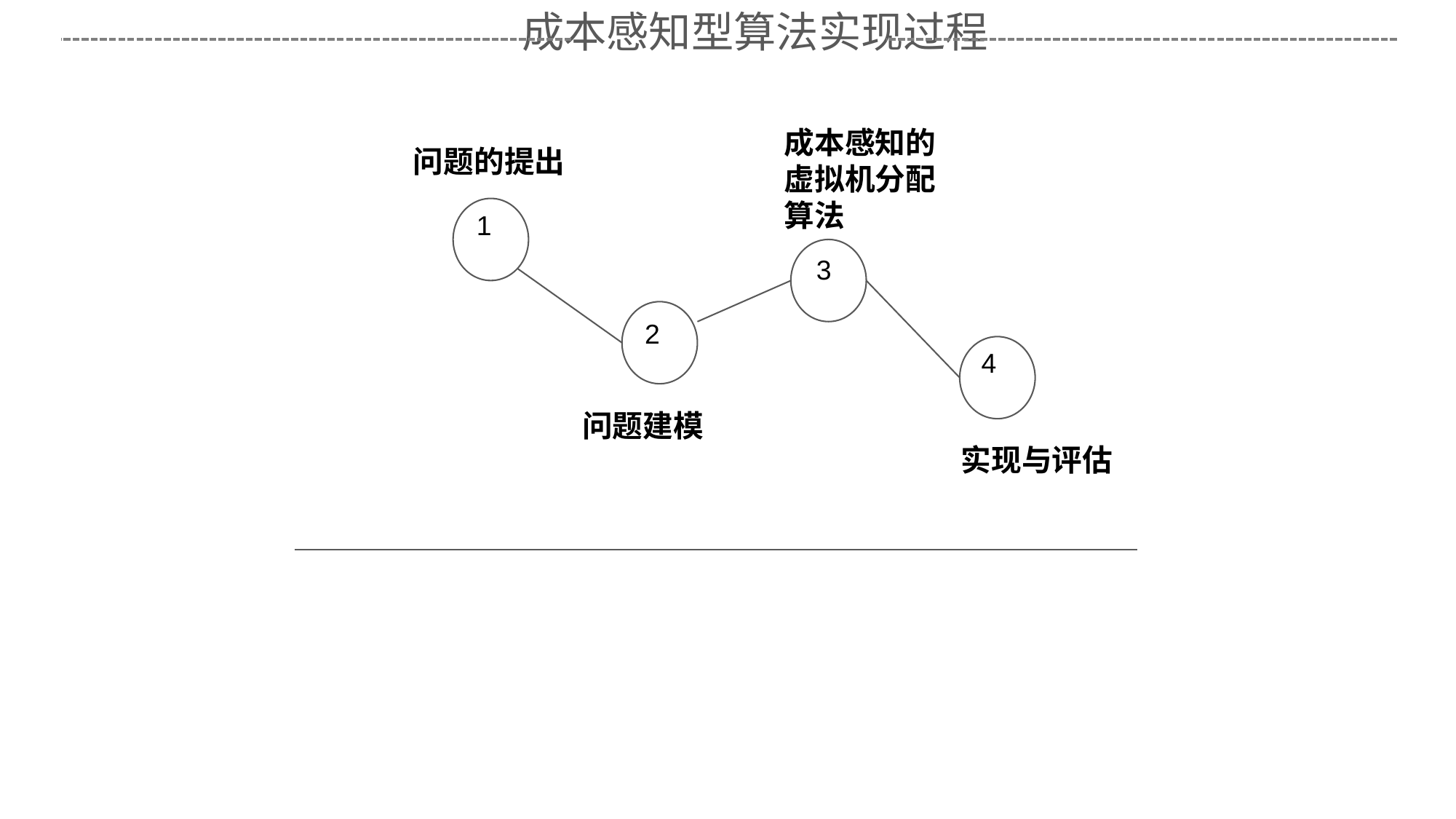

成本感知型算法实现过程
成本感知的虚拟机分配算法
问题的提出

1

3

2

4
问题建模
实现与评估